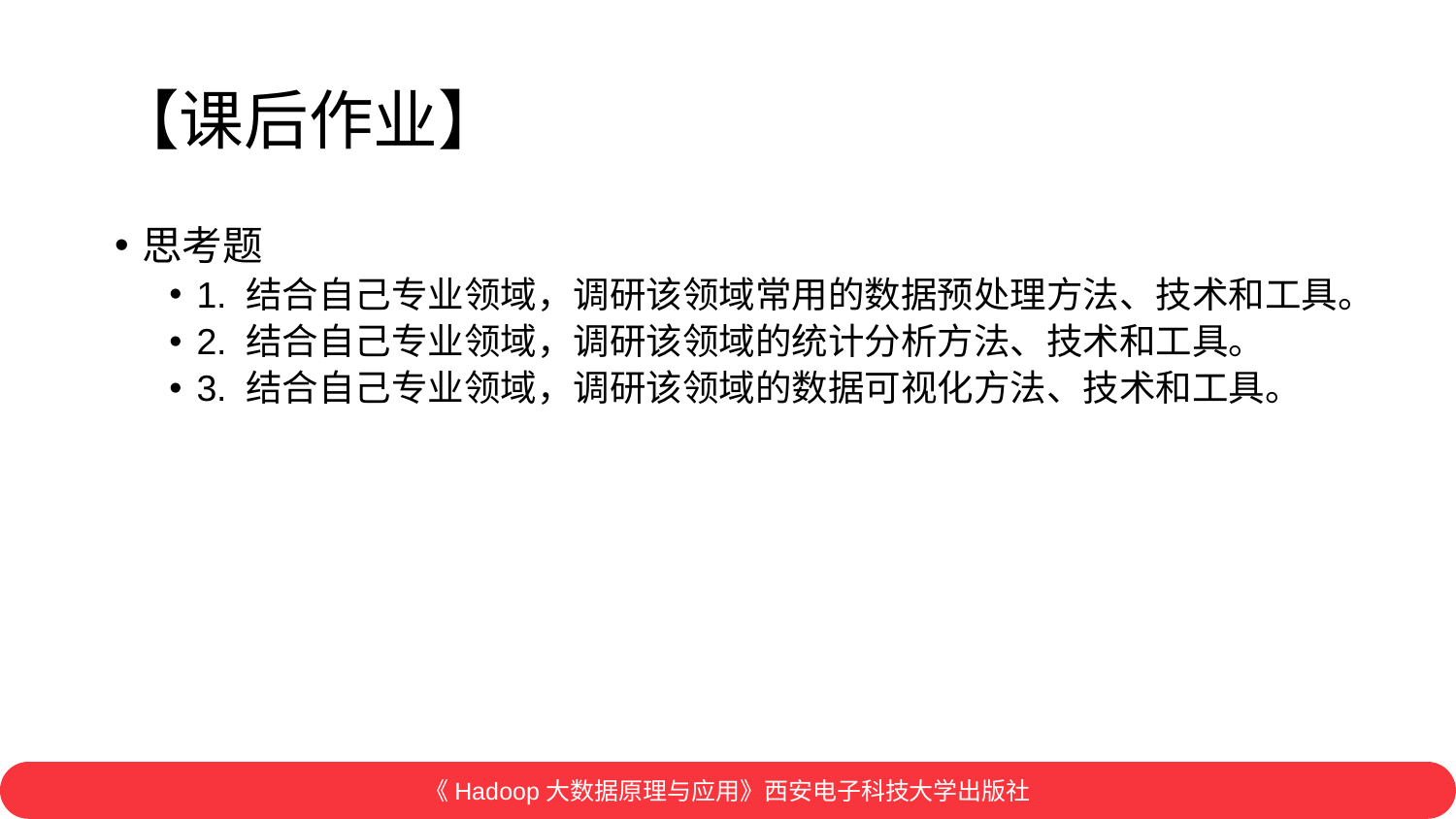

# 【课后作业】
思考题
1. 结合自己专业领域，调研该领域常用的数据预处理方法、技术和工具。
2. 结合自己专业领域，调研该领域的统计分析方法、技术和工具。
3. 结合自己专业领域，调研该领域的数据可视化方法、技术和工具。